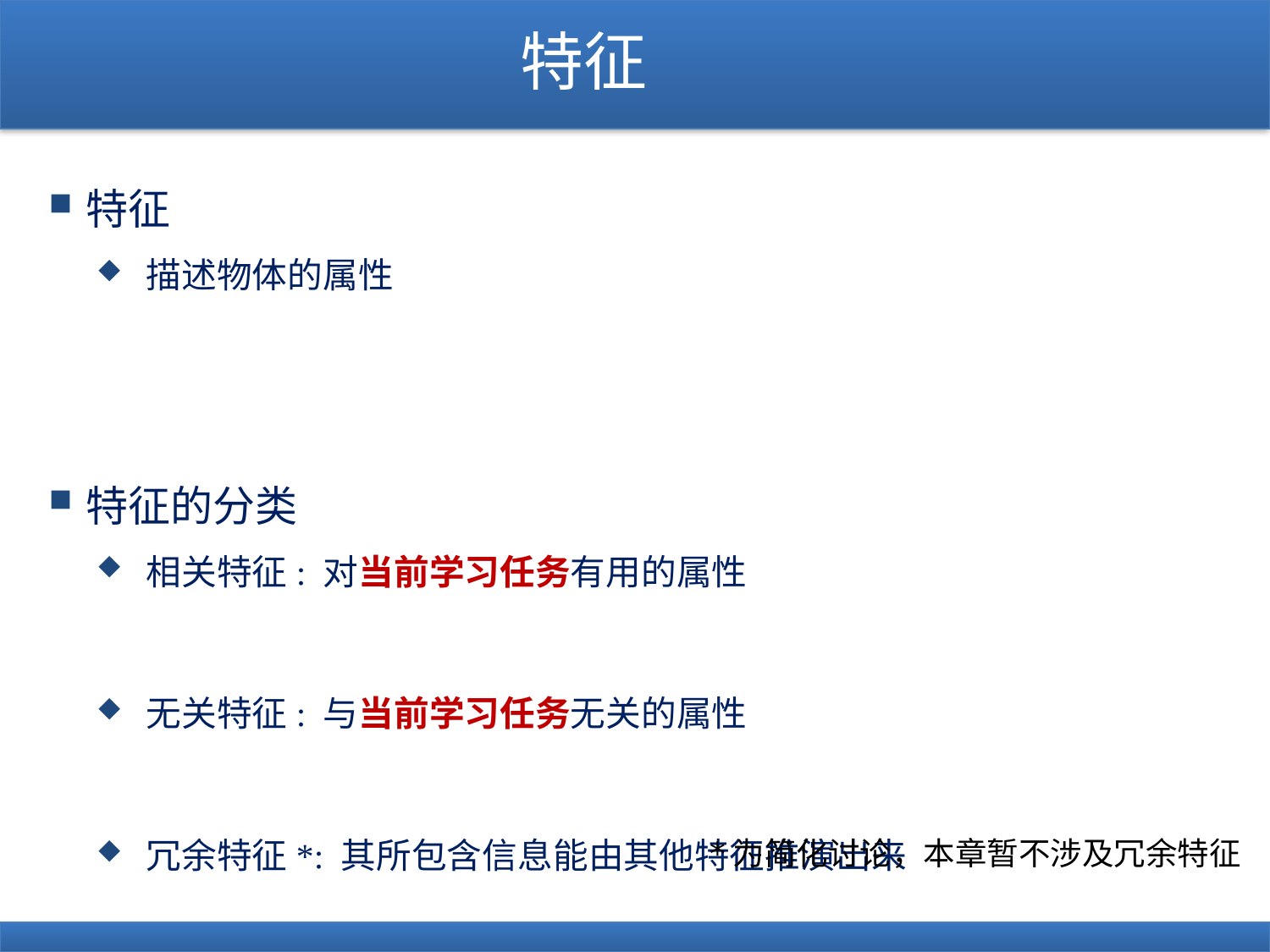

# 特征
特征
描述物体的属性

特征的分类
相关特征: 对当前学习任务有用的属性

无关特征: 与当前学习任务无关的属性

冗余特征*: 其所包含信息能由其他特征推演出来

*为简化讨论，本章暂不涉及冗余特征